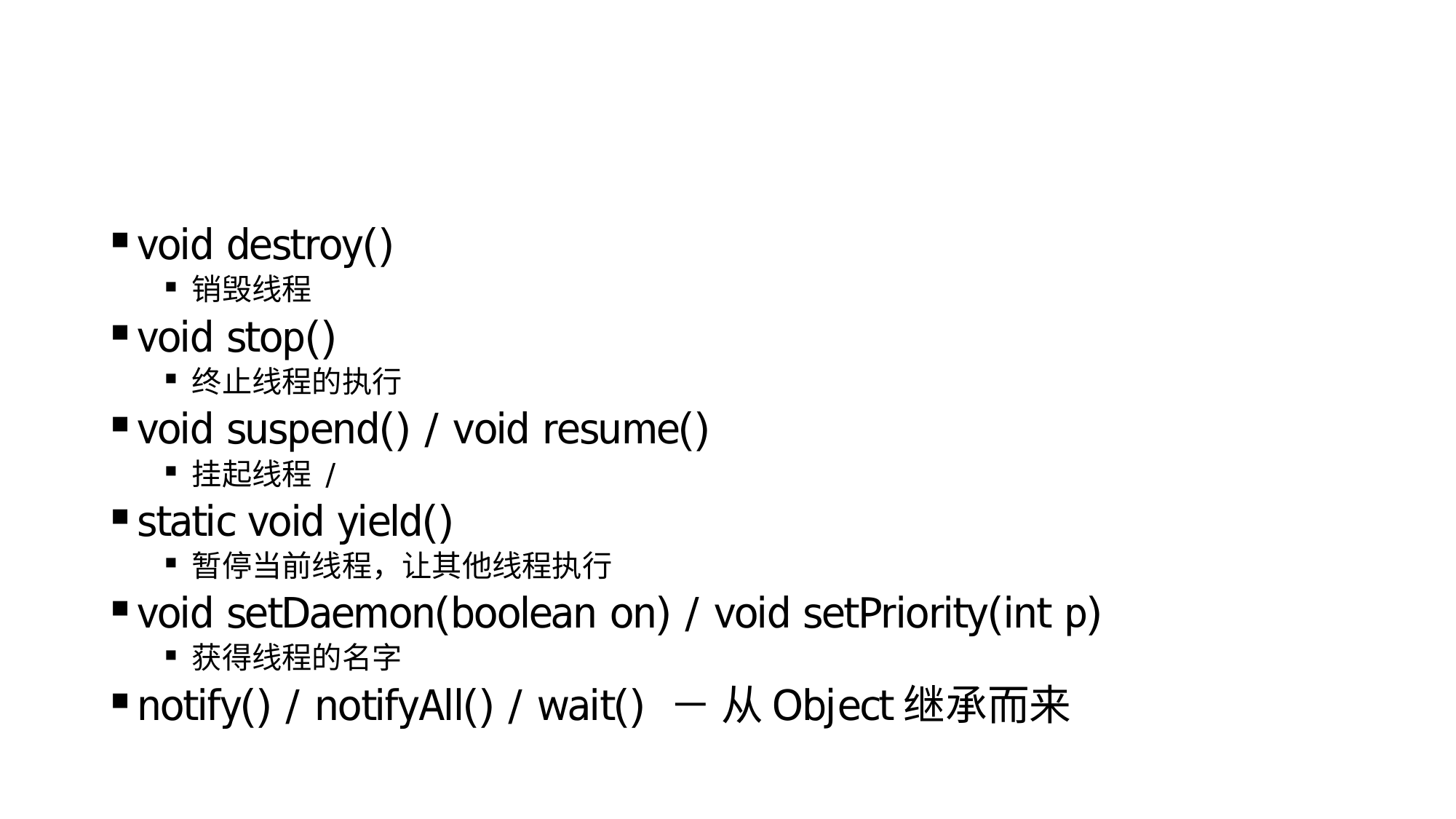

#
void destroy()
销毁线程
void stop()
终止线程的执行
void suspend() / void resume()
挂起线程 /
static void yield()
暂停当前线程，让其他线程执行
void setDaemon(boolean on) / void setPriority(int p)
获得线程的名字
notify() / notifyAll() / wait() － 从Object继承而来